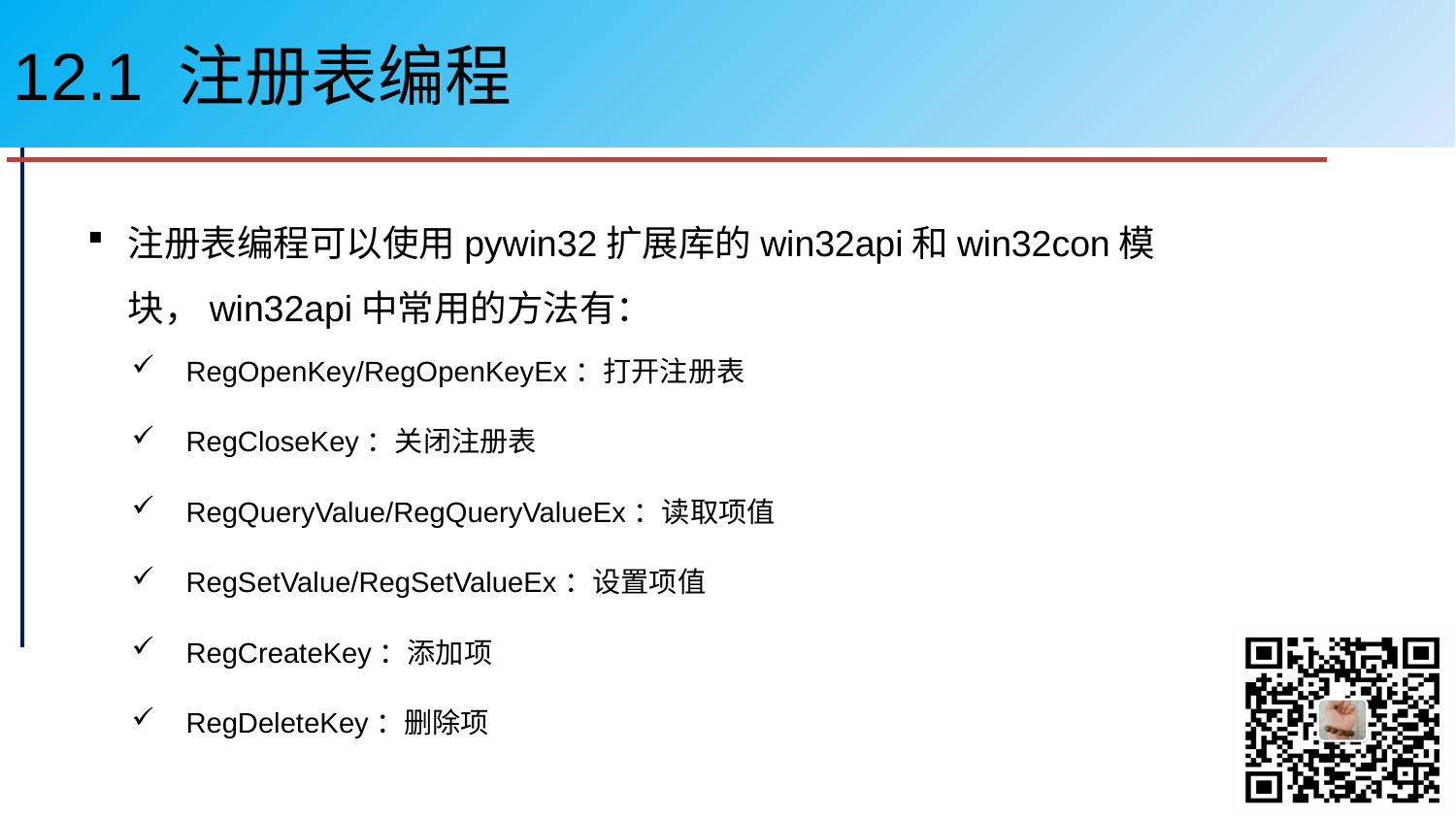

# 12.1 注册表编程
注册表编程可以使用pywin32扩展库的win32api和win32con模块，win32api中常用的方法有：
RegOpenKey/RegOpenKeyEx：打开注册表
RegCloseKey：关闭注册表
RegQueryValue/RegQueryValueEx：读取项值
RegSetValue/RegSetValueEx：设置项值
RegCreateKey：添加项
RegDeleteKey：删除项